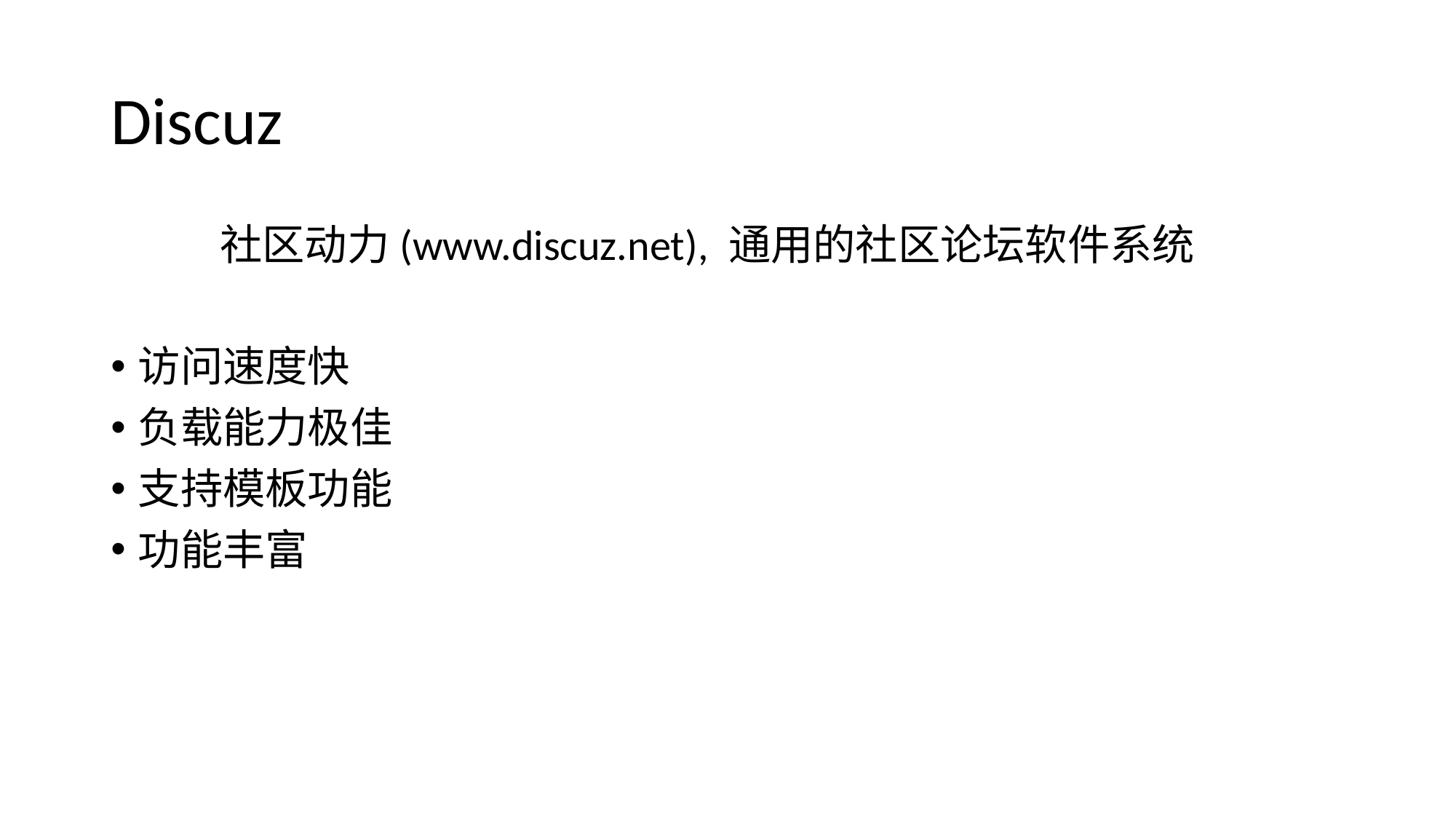

# Discuz
	社区动力(www.discuz.net), 通用的社区论坛软件系统

访问速度快
负载能力极佳
支持模板功能
功能丰富